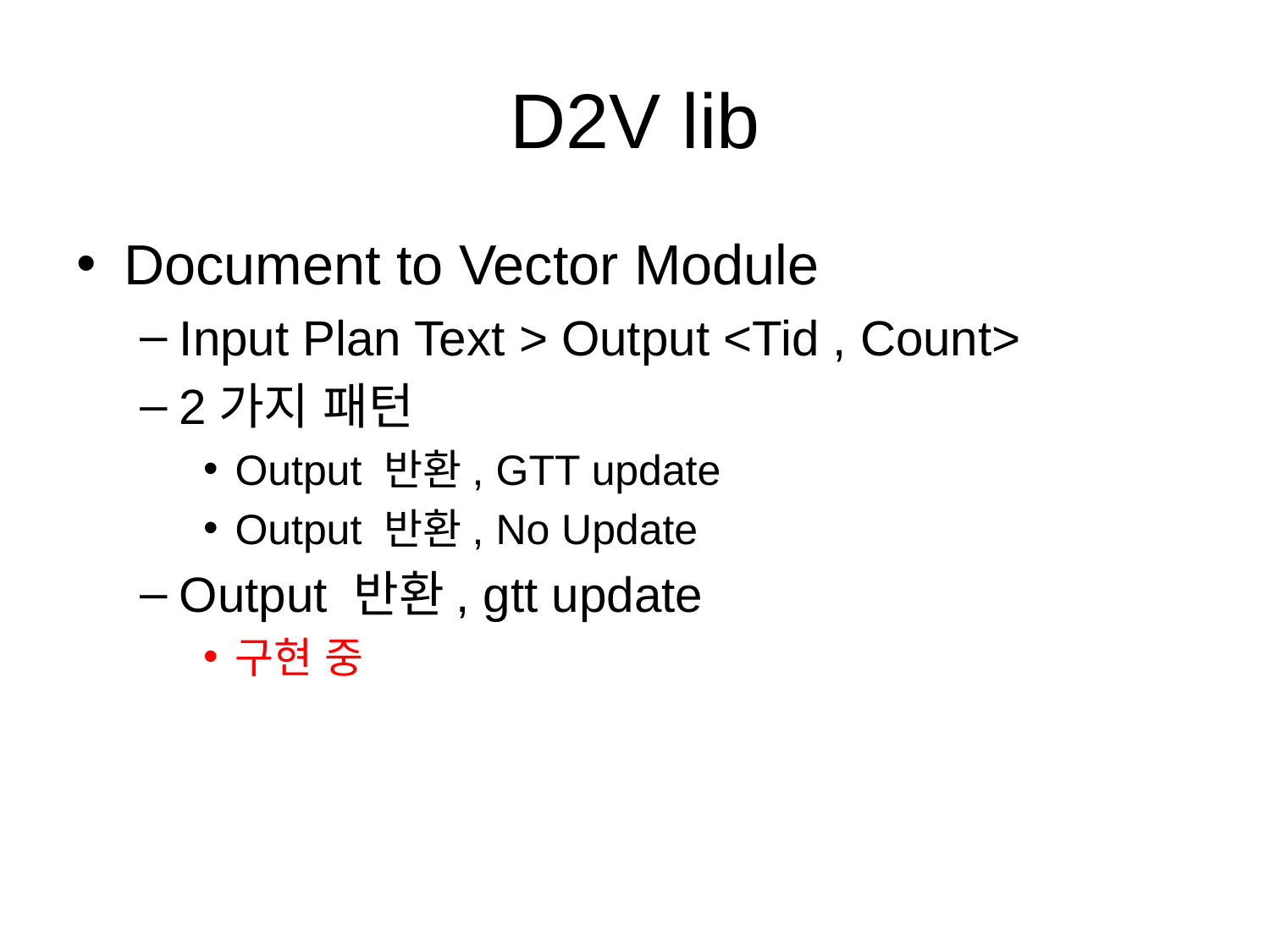

# D2V lib
Document to Vector Module
Input Plan Text > Output <Tid , Count>
2가지 패턴
Output 반환, GTT update
Output 반환, No Update
Output 반환, gtt update
구현 중